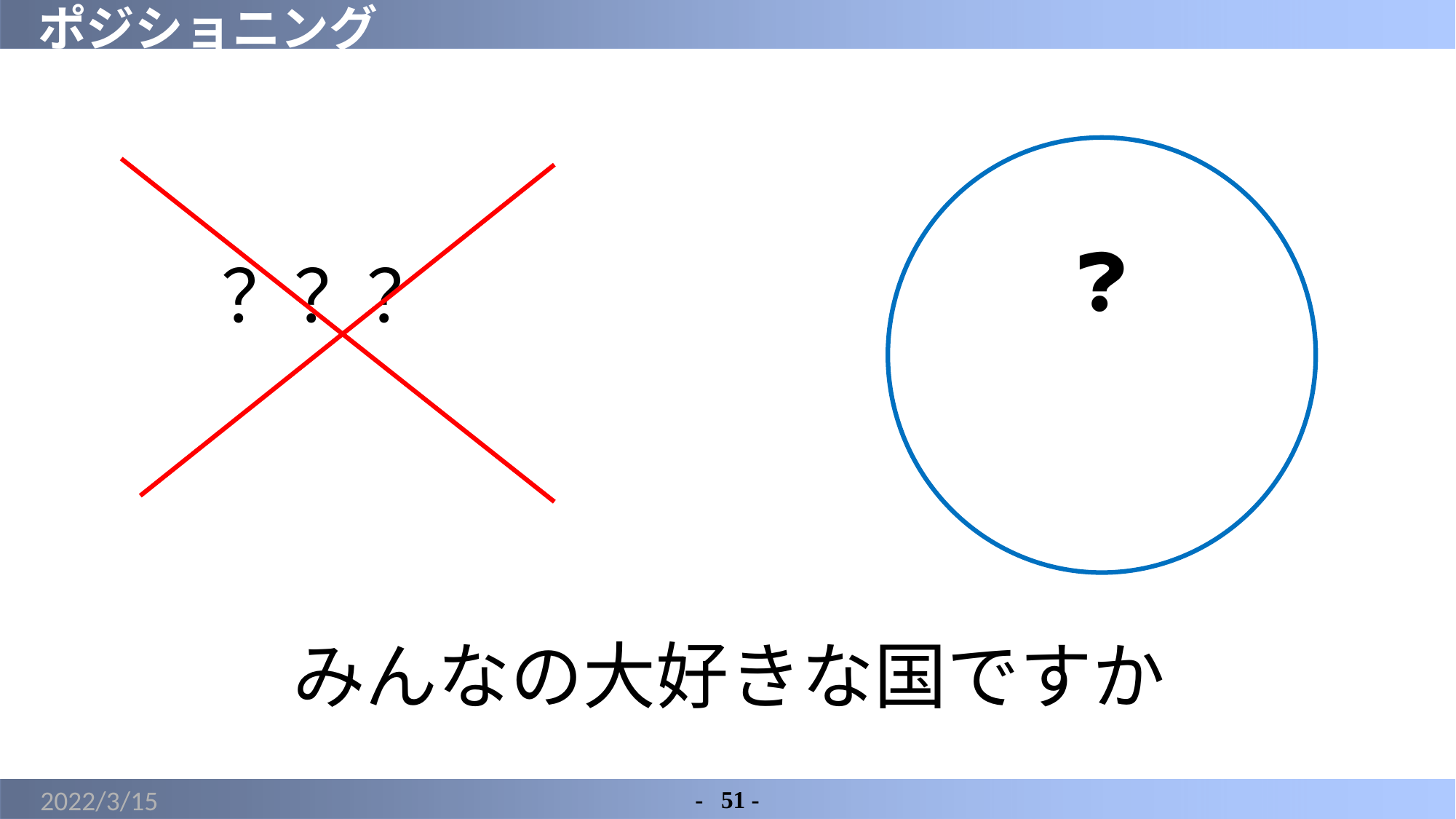

# ポジショニング

❓
？？？
みんなの大好きな国ですか
2022/3/15
-	51 -